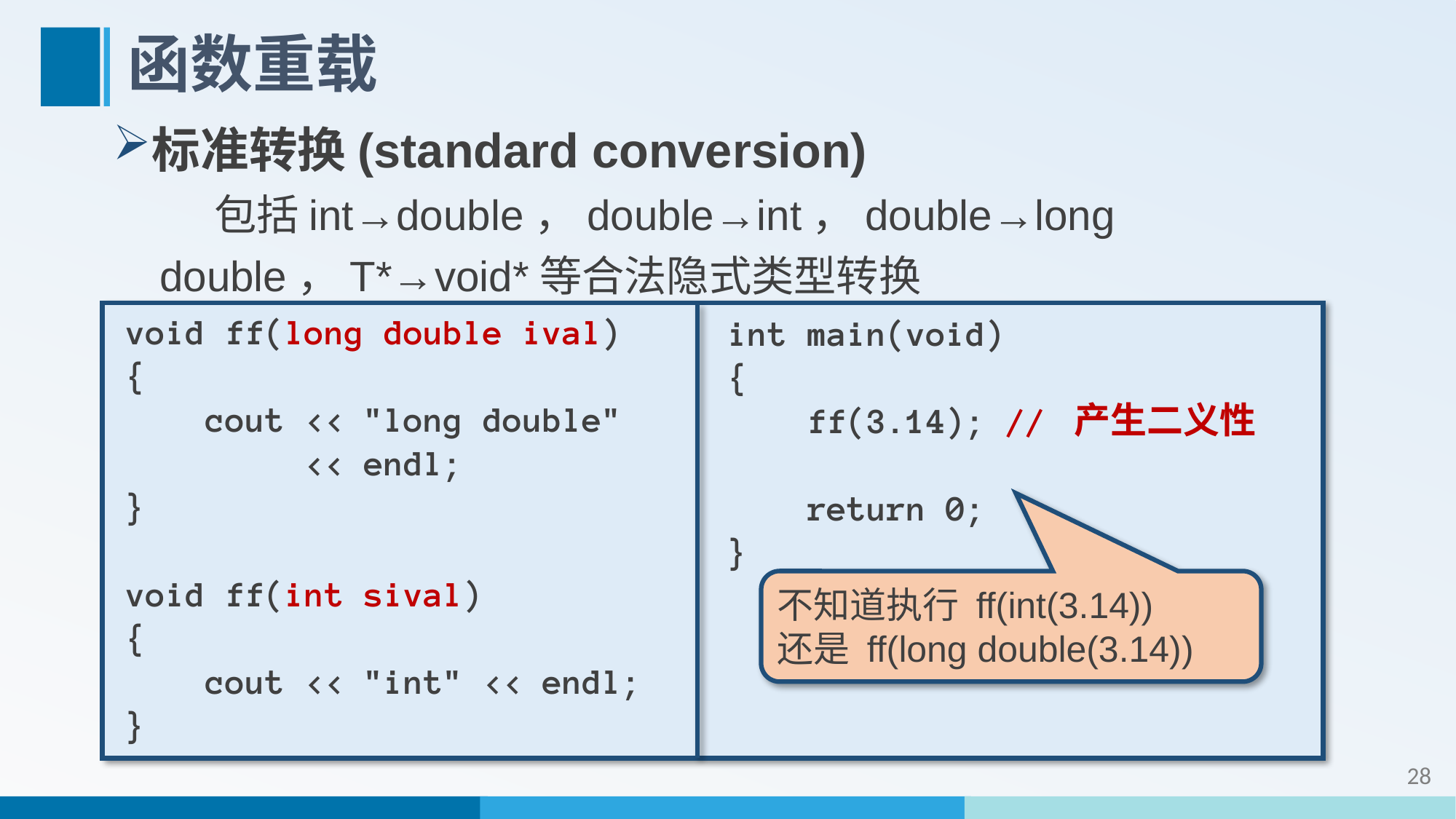

# 函数重载
标准转换(standard conversion)
包括int→double，double→int，double→long double，T*→void*等合法隐式类型转换

void ff(long double ival)
{
    cout << "long double"
         << endl;
}

void ff(int sival)
{
    cout << "int" << endl;
}
int main(void)
{
    ff(3.14); // 产生二义性

    return 0;
}
不知道执行 ff(int(3.14))
还是 ff(long double(3.14))